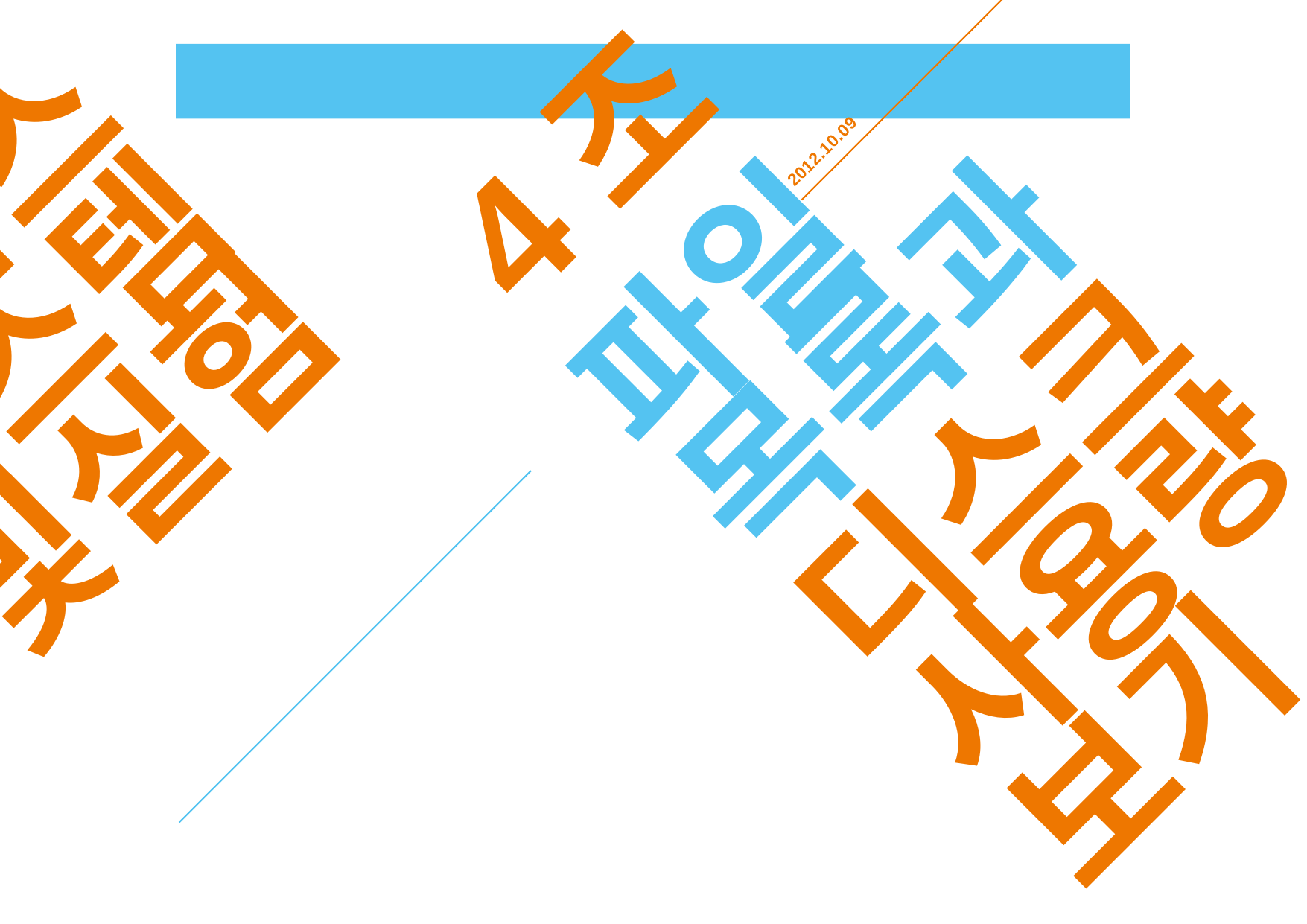

리눅스
시스템
및실험

4조
2012.10.09
파일
목록과
디스크
사용량
보기